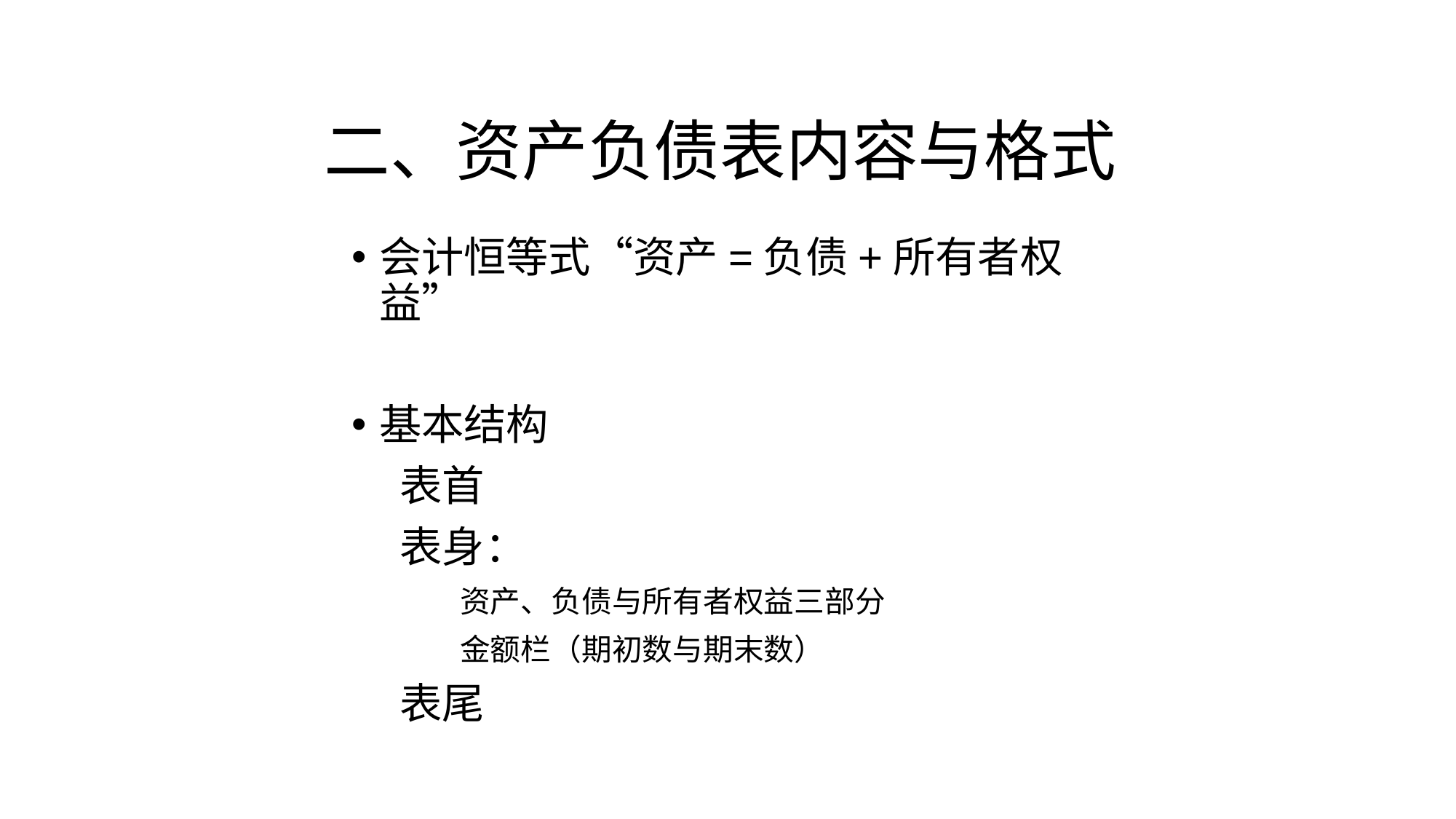

# 二、资产负债表内容与格式
会计恒等式“资产=负债+所有者权益”

基本结构
    表首
    表身：
               资产、负债与所有者权益三部分
               金额栏（期初数与期末数）
    表尾